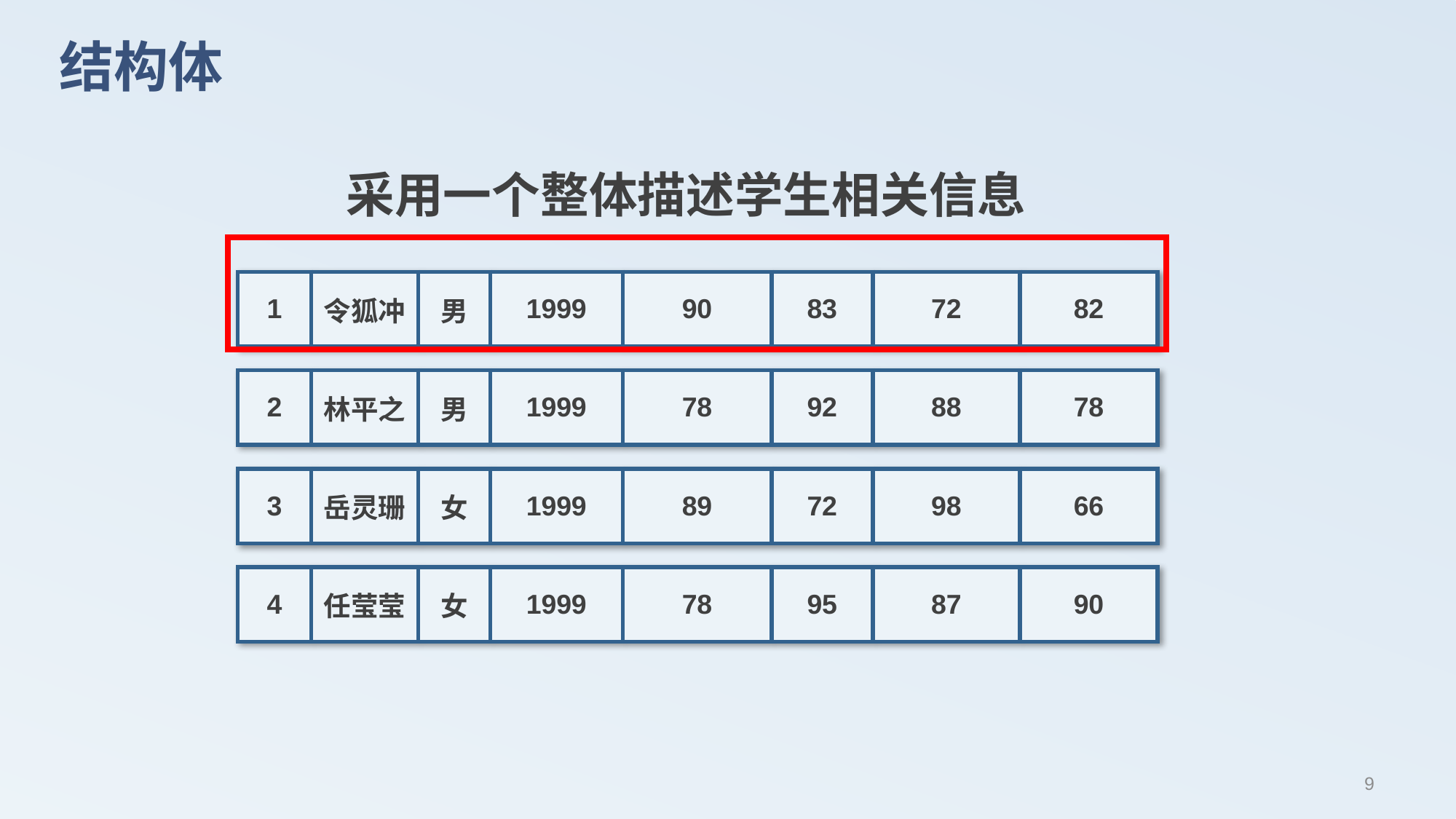

# 结构体
采用一个整体描述学生相关信息

| 1 | 令狐冲 | 男 | 1999 | 90 | 83 | 72 | 82 |
| --- | --- | --- | --- | --- | --- | --- | --- |
| 2 | 林平之 | 男 | 1999 | 78 | 92 | 88 | 78 |
| --- | --- | --- | --- | --- | --- | --- | --- |
| 3 | 岳灵珊 | 女 | 1999 | 89 | 72 | 98 | 66 |
| --- | --- | --- | --- | --- | --- | --- | --- |
| 4 | 任莹莹 | 女 | 1999 | 78 | 95 | 87 | 90 |
| --- | --- | --- | --- | --- | --- | --- | --- |